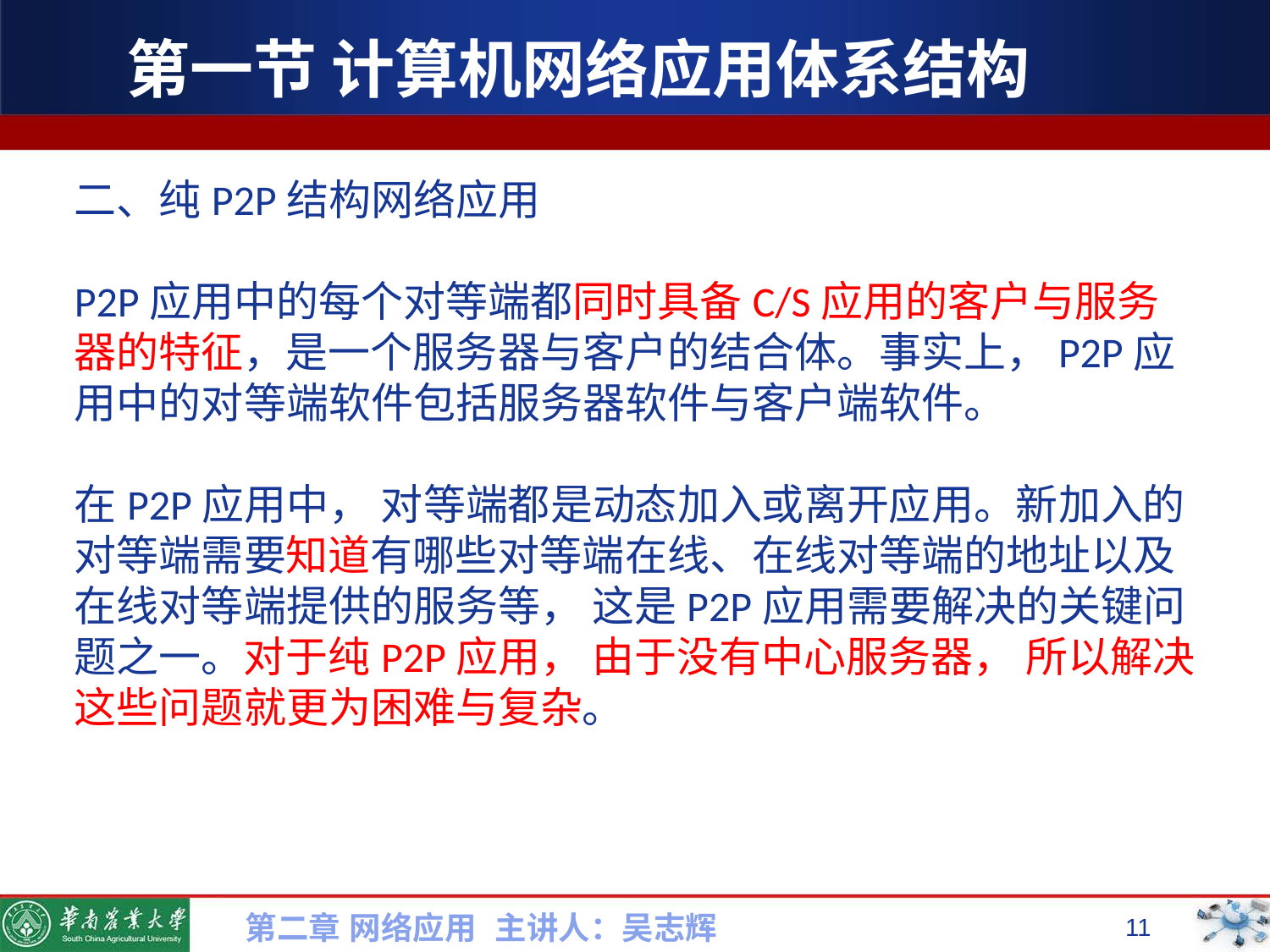

# 第一节 计算机网络应用体系结构
二、纯P2P结构网络应用

P2P应用中的每个对等端都同时具备C/S应用的客户与服务器的特征，是一个服务器与客户的结合体。事实上，P2P应用中的对等端软件包括服务器软件与客户端软件。

在P2P应用中， 对等端都是动态加入或离开应用。新加入的对等端需要知道有哪些对等端在线、在线对等端的地址以及在线对等端提供的服务等， 这是P2P应用需要解决的关键问
题之一。对于纯P2P应用， 由于没有中心服务器， 所以解决这些问题就更为困难与复杂。
第二章 网络应用  主讲人：吴志辉
11